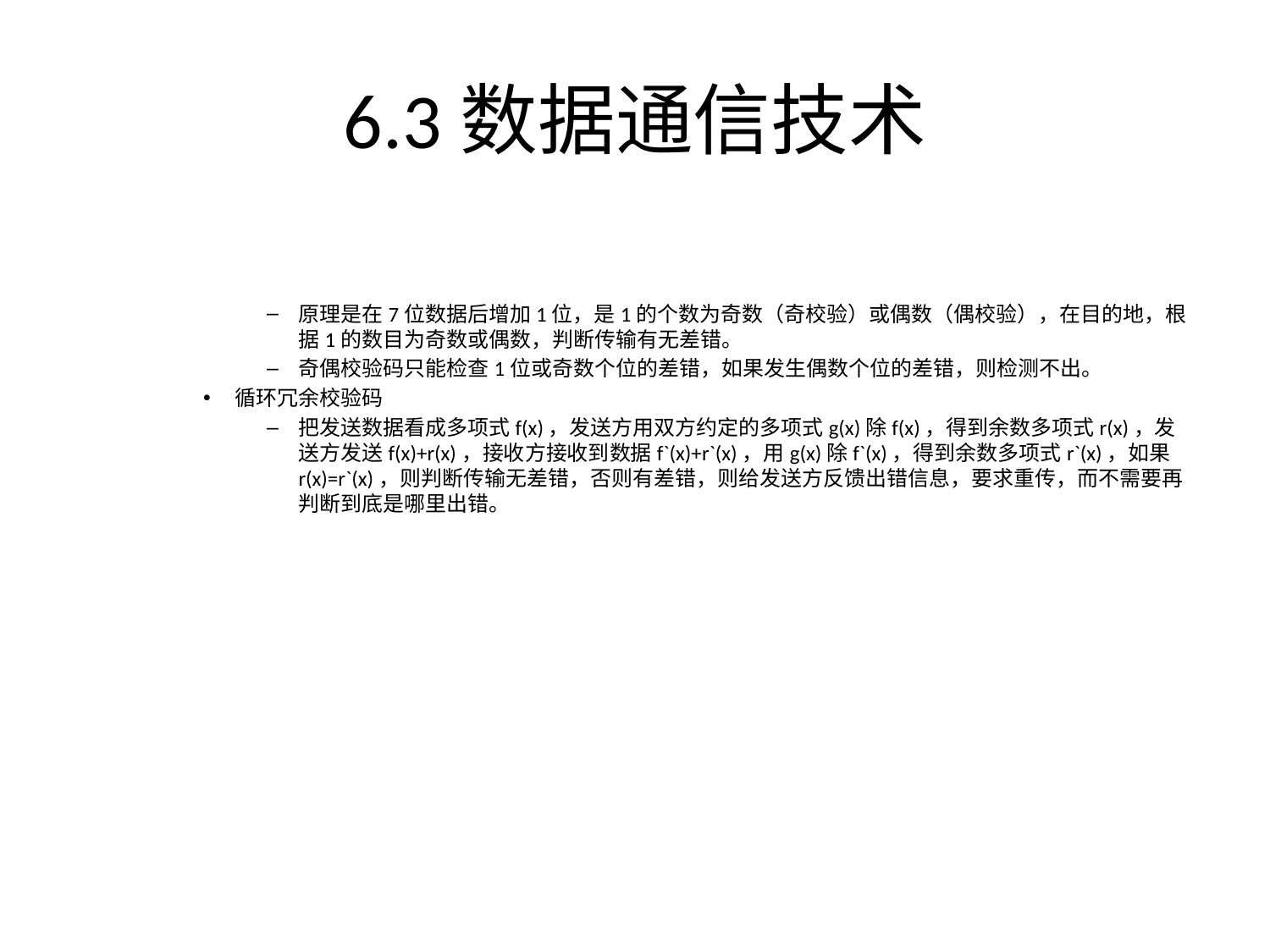

# 6.3数据通信技术

原理是在7位数据后增加1位，是1的个数为奇数（奇校验）或偶数（偶校验），在目的地，根据1的数目为奇数或偶数，判断传输有无差错。
奇偶校验码只能检查1位或奇数个位的差错，如果发生偶数个位的差错，则检测不出。
循环冗余校验码
把发送数据看成多项式f(x)，发送方用双方约定的多项式g(x)除f(x)，得到余数多项式r(x)，发送方发送f(x)+r(x)，接收方接收到数据f`(x)+r`(x)，用g(x)除f`(x)，得到余数多项式r`(x)，如果r(x)=r`(x)，则判断传输无差错，否则有差错，则给发送方反馈出错信息，要求重传，而不需要再判断到底是哪里出错。